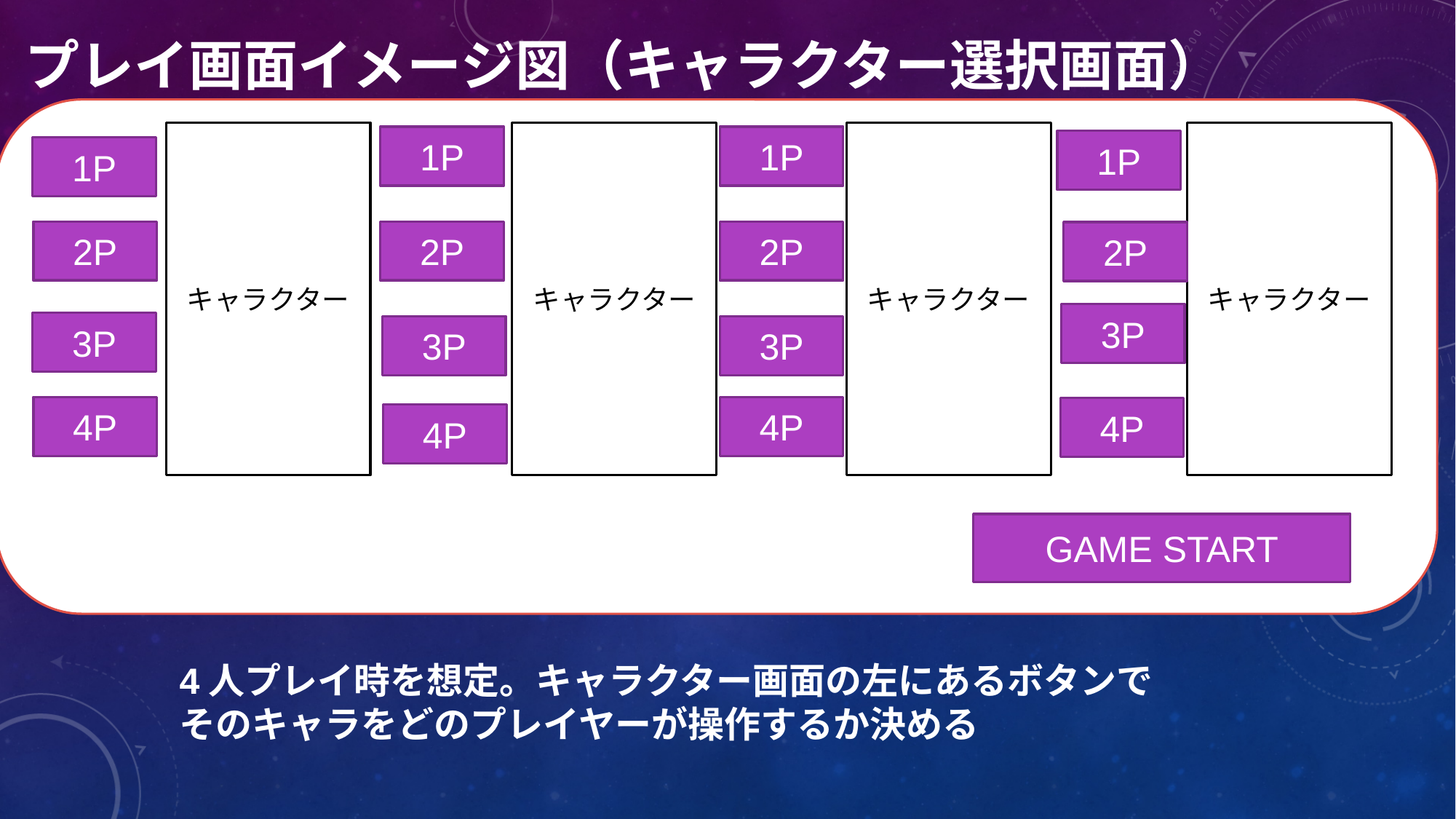

# プレイ画面イメージ図（キャラクター選択画面）

キャラクター
キャラクター
キャラクター
キャラクター
1P
1P
1P
1P
2P
2P
2P
2P
3P
3P
3P
3P
4P
4P
4P
4P
GAME START
4人プレイ時を想定。キャラクター画面の左にあるボタンでそのキャラをどのプレイヤーが操作するか決める